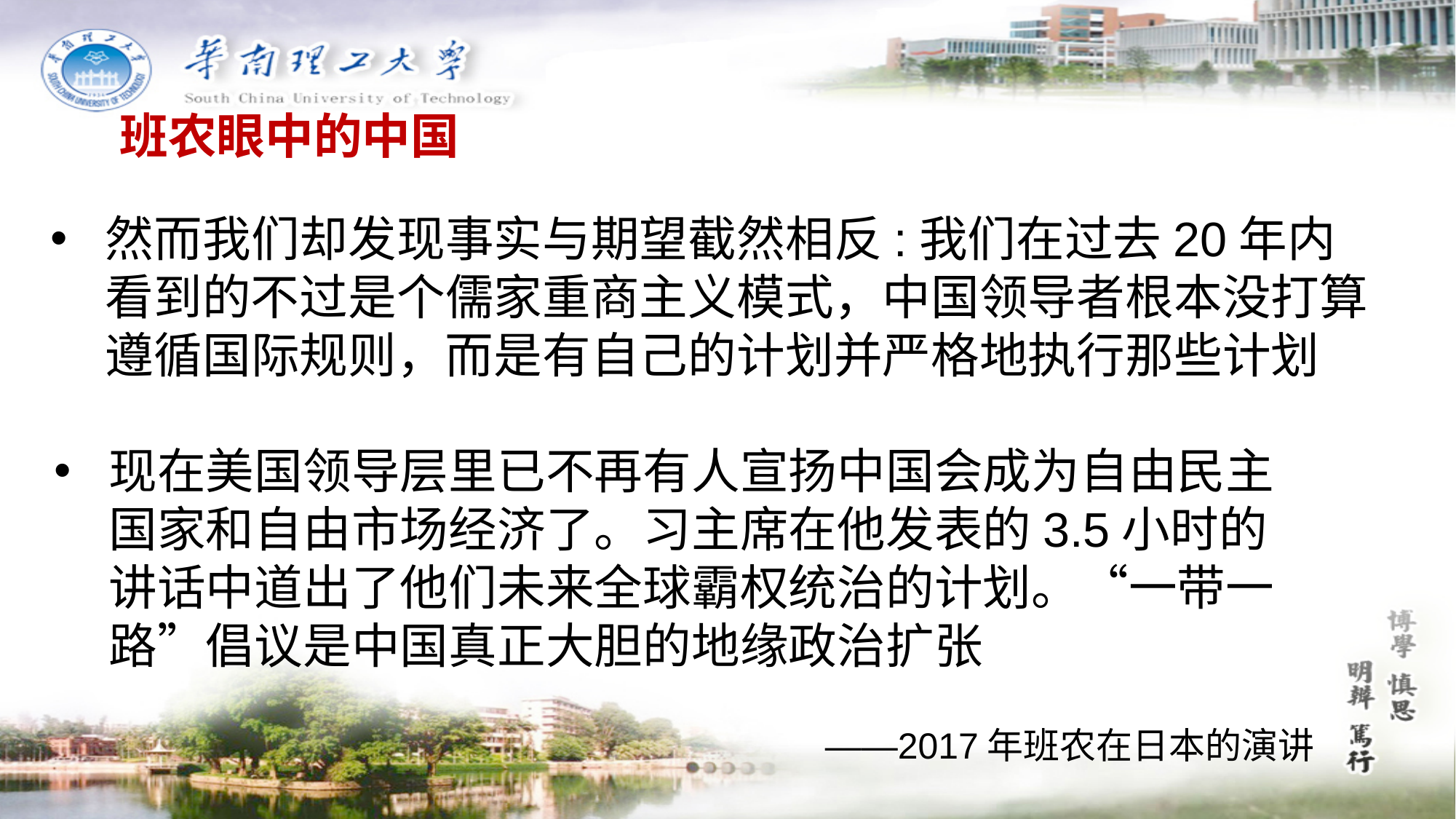

班农眼中的中国
然而我们却发现事实与期望截然相反:我们在过去20年内看到的不过是个儒家重商主义模式，中国领导者根本没打算遵循国际规则，而是有自己的计划并严格地执行那些计划
现在美国领导层里已不再有人宣扬中国会成为自由民主国家和自由市场经济了。习主席在他发表的3.5小时的讲话中道出了他们未来全球霸权统治的计划。“一带一路”倡议是中国真正大胆的地缘政治扩张
——2017年班农在日本的演讲